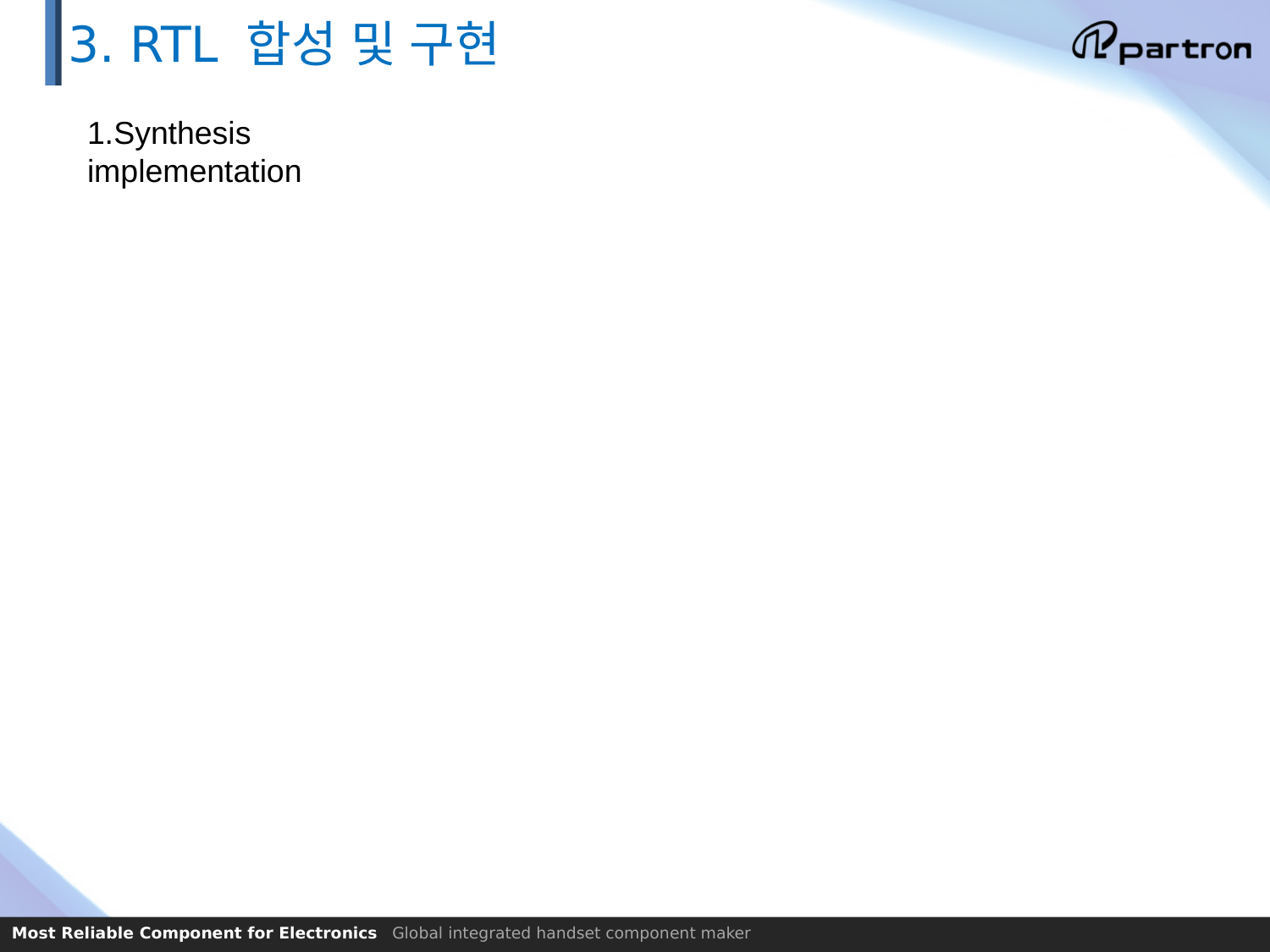

# 3. RTL 합성 및 구현
1.Synthesis
implementation